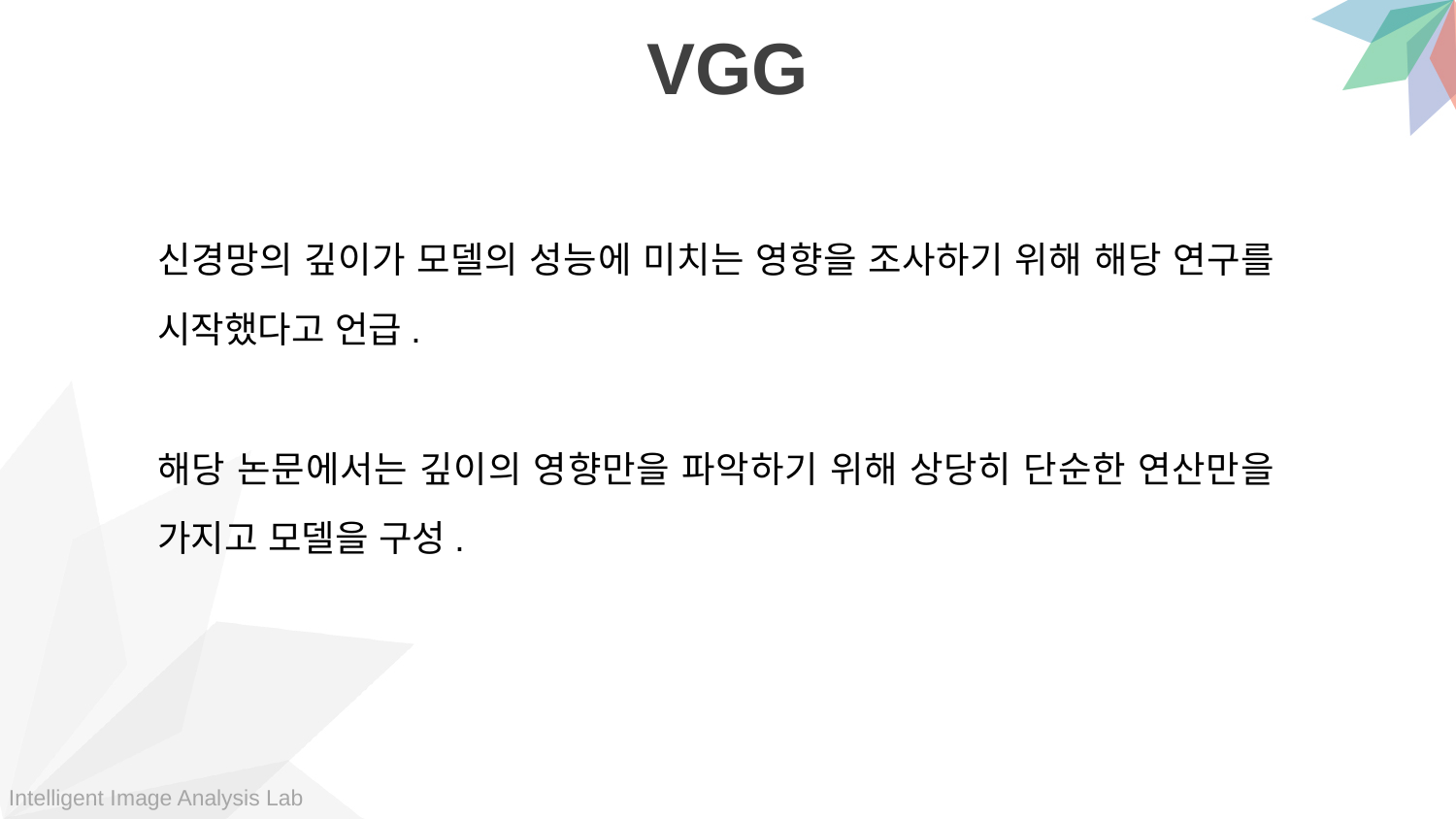

VGG
신경망의 깊이가 모델의 성능에 미치는 영향을 조사하기 위해 해당 연구를 시작했다고 언급.

해당 논문에서는 깊이의 영향만을 파악하기 위해 상당히 단순한 연산만을 가지고 모델을 구성.